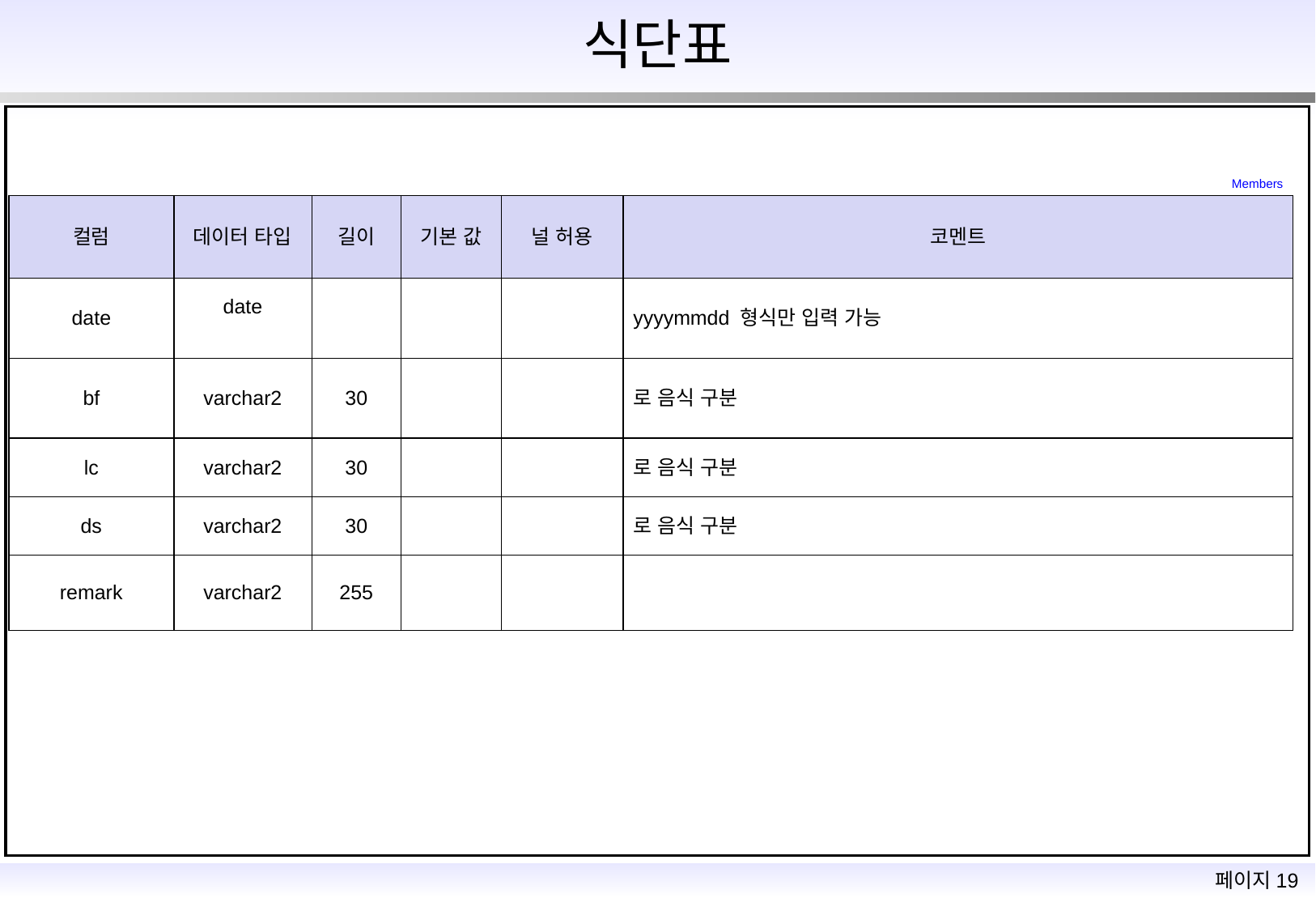

식단표
Members
| 컬럼 | 데이터 타입 | 길이 | 기본 값 | 널 허용 | 코멘트 |
| --- | --- | --- | --- | --- | --- |
| date | date |  |  |  | yyyymmdd 형식만 입력 가능 |
| bf | varchar2 | 30 |  |  | 로 음식 구분 |
| lc | varchar2 | 30 |  |  | 로 음식 구분 |
| ds | varchar2 | 30 |  |  | 로 음식 구분 |
| remark | varchar2 | 255 |  |  |  |